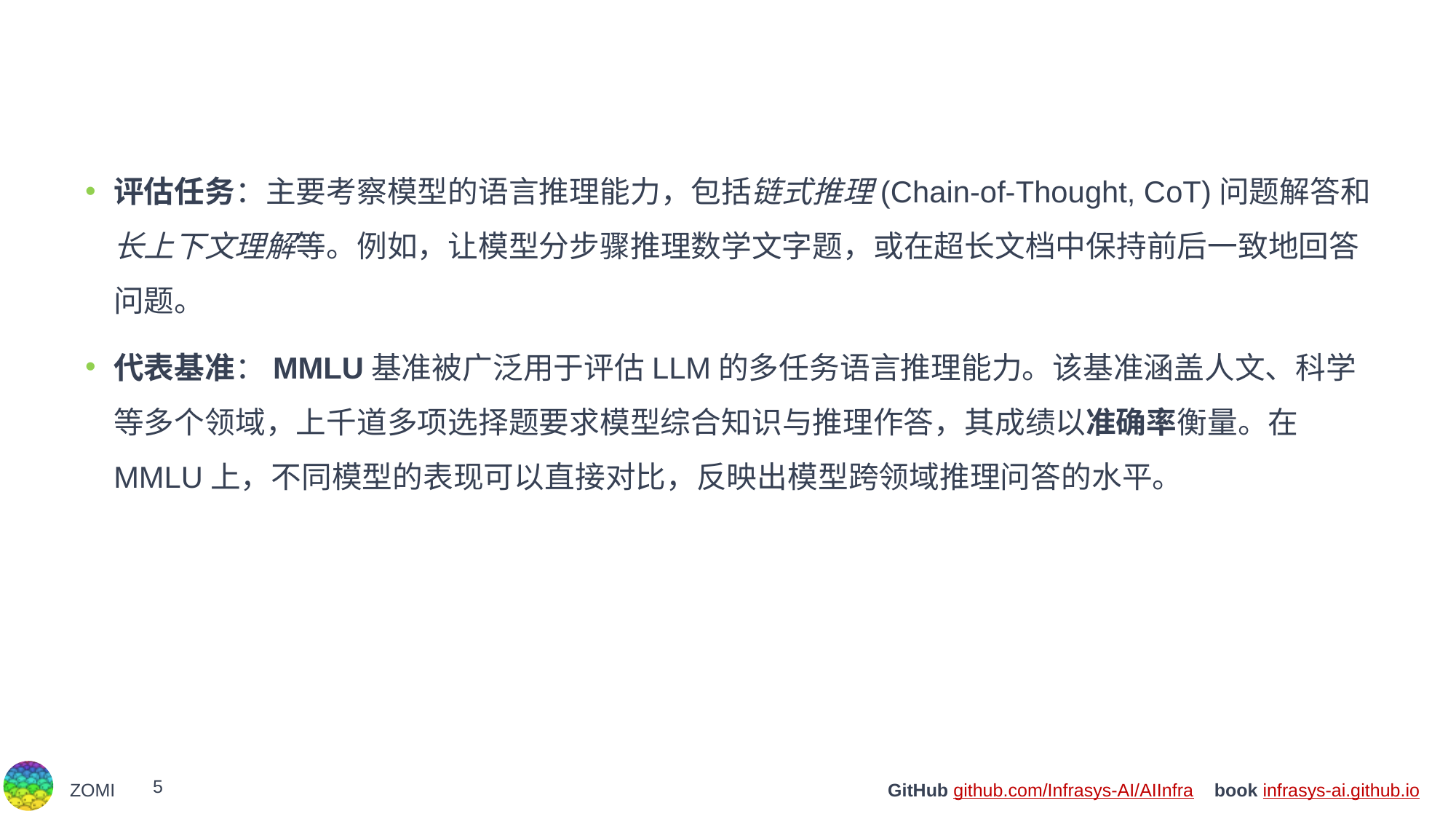

评估任务：主要考察模型的语言推理能力，包括链式推理(Chain-of-Thought, CoT)问题解答和长上下文理解等。例如，让模型分步骤推理数学文字题，或在超长文档中保持前后一致地回答问题。
代表基准：MMLU基准被广泛用于评估LLM的多任务语言推理能力。该基准涵盖人文、科学等多个领域，上千道多项选择题要求模型综合知识与推理作答，其成绩以准确率衡量。在MMLU上，不同模型的表现可以直接对比，反映出模型跨领域推理问答的水平。